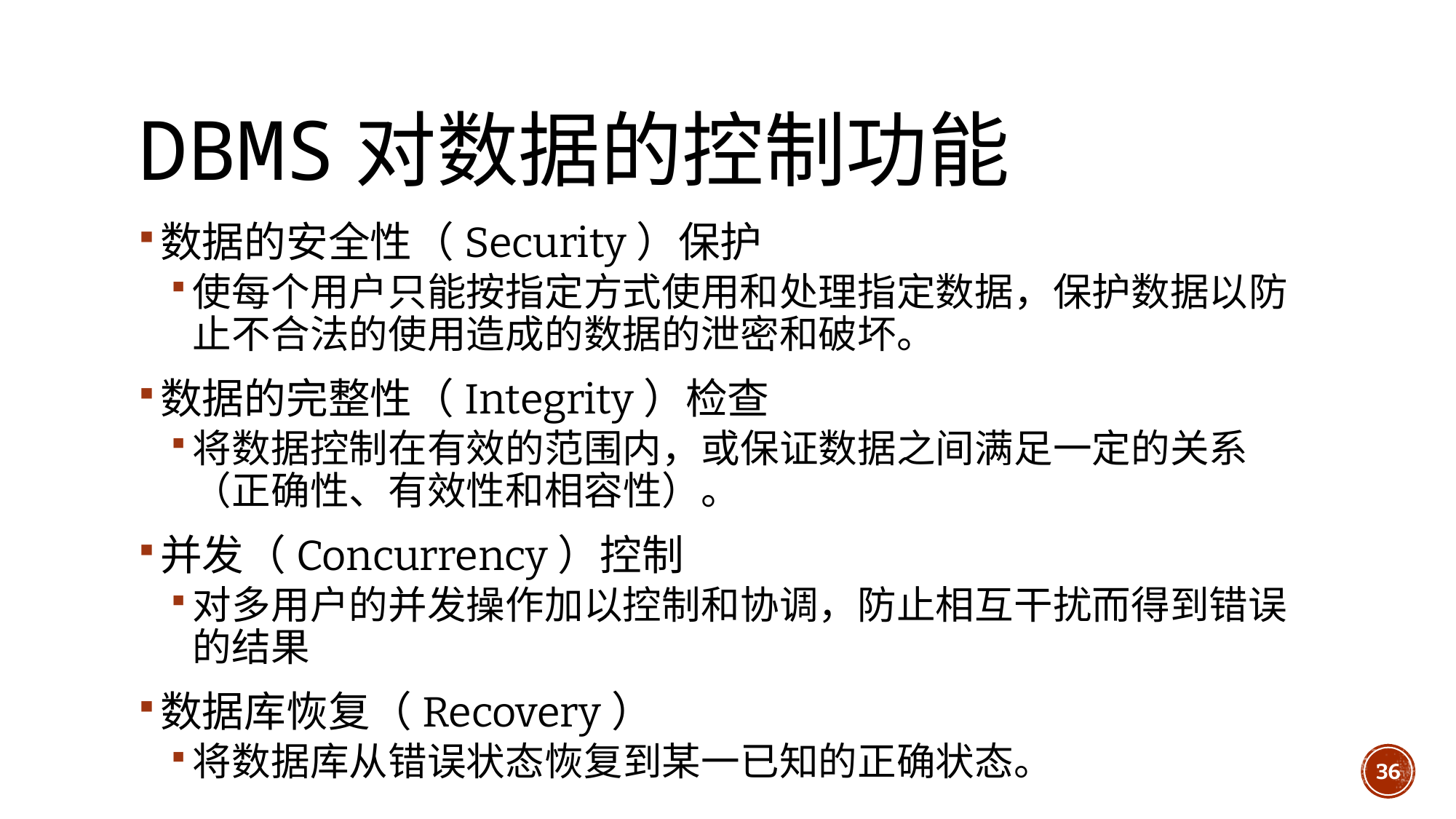

# DBMS对数据的控制功能
数据的安全性（Security）保护
使每个用户只能按指定方式使用和处理指定数据，保护数据以防止不合法的使用造成的数据的泄密和破坏。
数据的完整性（Integrity）检查
将数据控制在有效的范围内，或保证数据之间满足一定的关系（正确性、有效性和相容性）。
并发（Concurrency）控制
对多用户的并发操作加以控制和协调，防止相互干扰而得到错误的结果
数据库恢复（Recovery）
将数据库从错误状态恢复到某一已知的正确状态。

36